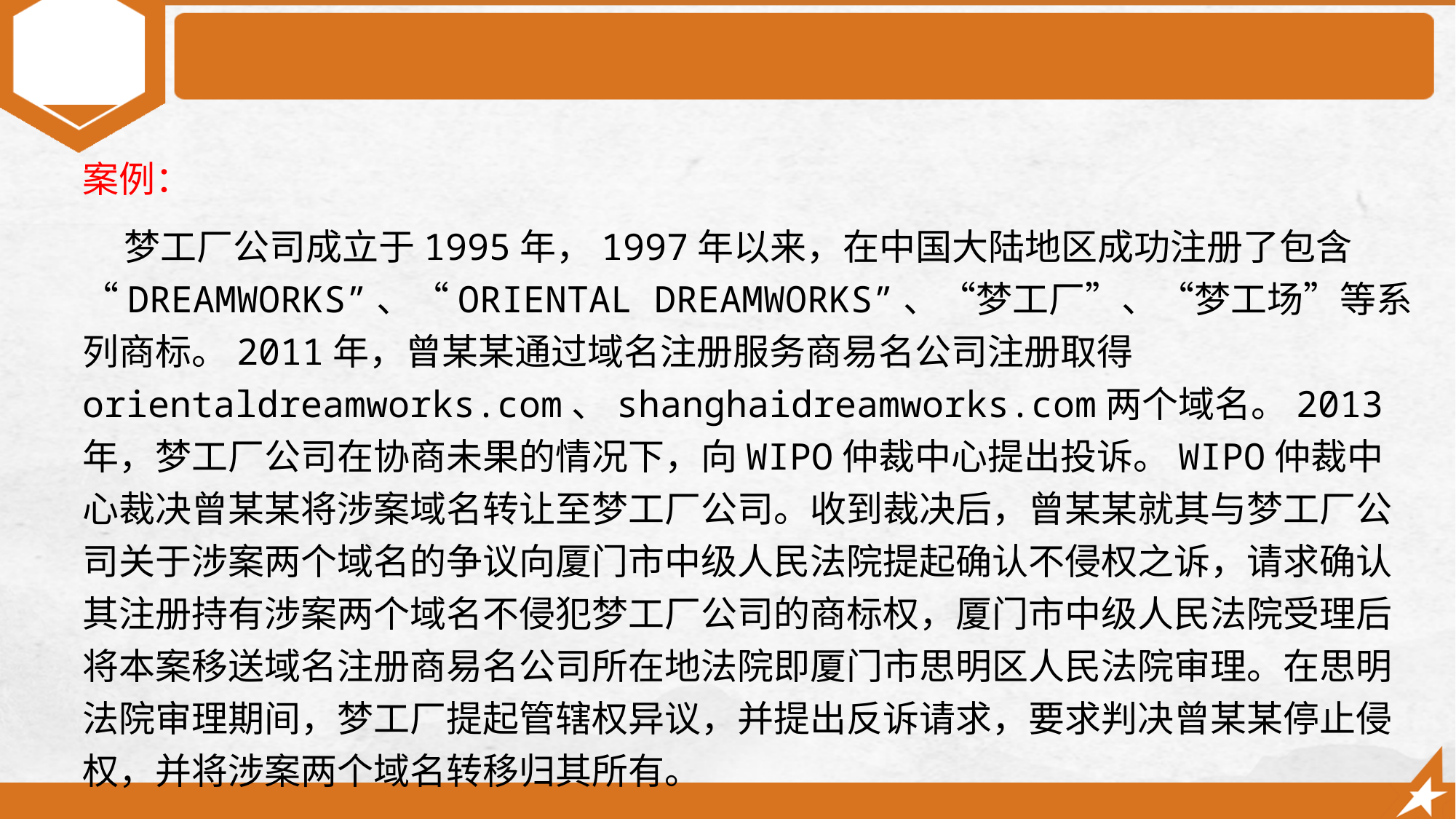

案例：
    梦工厂公司成立于1995年，1997年以来，在中国大陆地区成功注册了包含“DREAMWORKS”、“ORIENTAL DREAMWORKS”、“梦工厂”、“梦工场”等系列商标。2011年，曾某某通过域名注册服务商易名公司注册取得orientaldreamworks.com、shanghaidreamworks.com两个域名。2013年，梦工厂公司在协商未果的情况下，向WIPO仲裁中心提出投诉。WIPO仲裁中心裁决曾某某将涉案域名转让至梦工厂公司。收到裁决后，曾某某就其与梦工厂公司关于涉案两个域名的争议向厦门市中级人民法院提起确认不侵权之诉，请求确认其注册持有涉案两个域名不侵犯梦工厂公司的商标权，厦门市中级人民法院受理后将本案移送域名注册商易名公司所在地法院即厦门市思明区人民法院审理。在思明法院审理期间，梦工厂提起管辖权异议，并提出反诉请求，要求判决曾某某停止侵权，并将涉案两个域名转移归其所有。